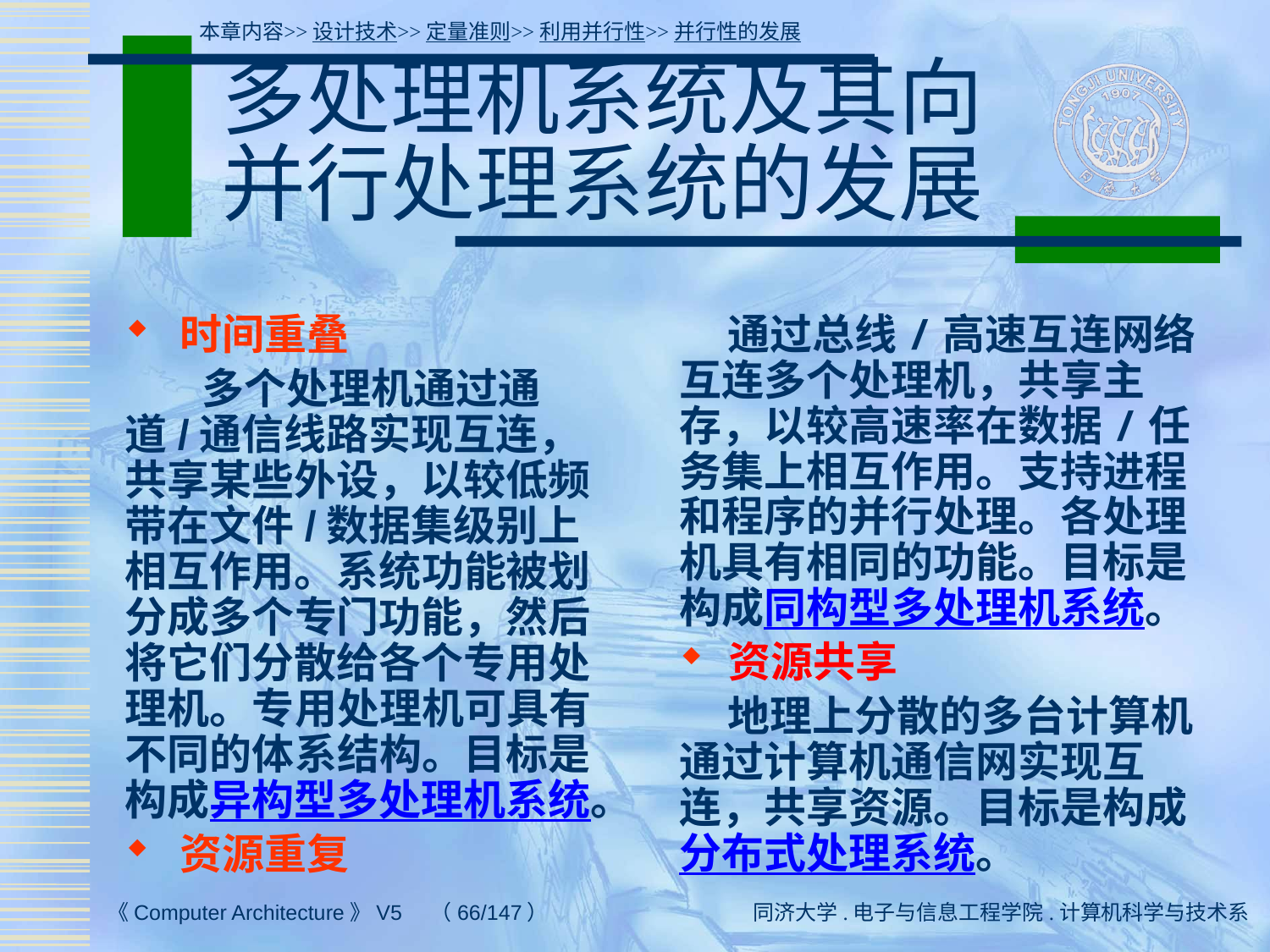

本章内容>>设计技术>>定量准则>>利用并行性>>并行性的发展
# 多处理机系统及其向并行处理系统的发展
    通过总线/高速互连网络互连多个处理机，共享主存，以较高速率在数据/任务集上相互作用。支持进程和程序的并行处理。各处理机具有相同的功能。目标是构成同构型多处理机系统。
 资源共享
    地理上分散的多台计算机通过计算机通信网实现互连，共享资源。目标是构成分布式处理系统。
  时间重叠
       多个处理机通过通道/通信线路实现互连，共享某些外设，以较低频带在文件/数据集级别上相互作用。系统功能被划分成多个专门功能，然后将它们分散给各个专用处理机。专用处理机可具有不同的体系结构。目标是构成异构型多处理机系统。
  资源重复